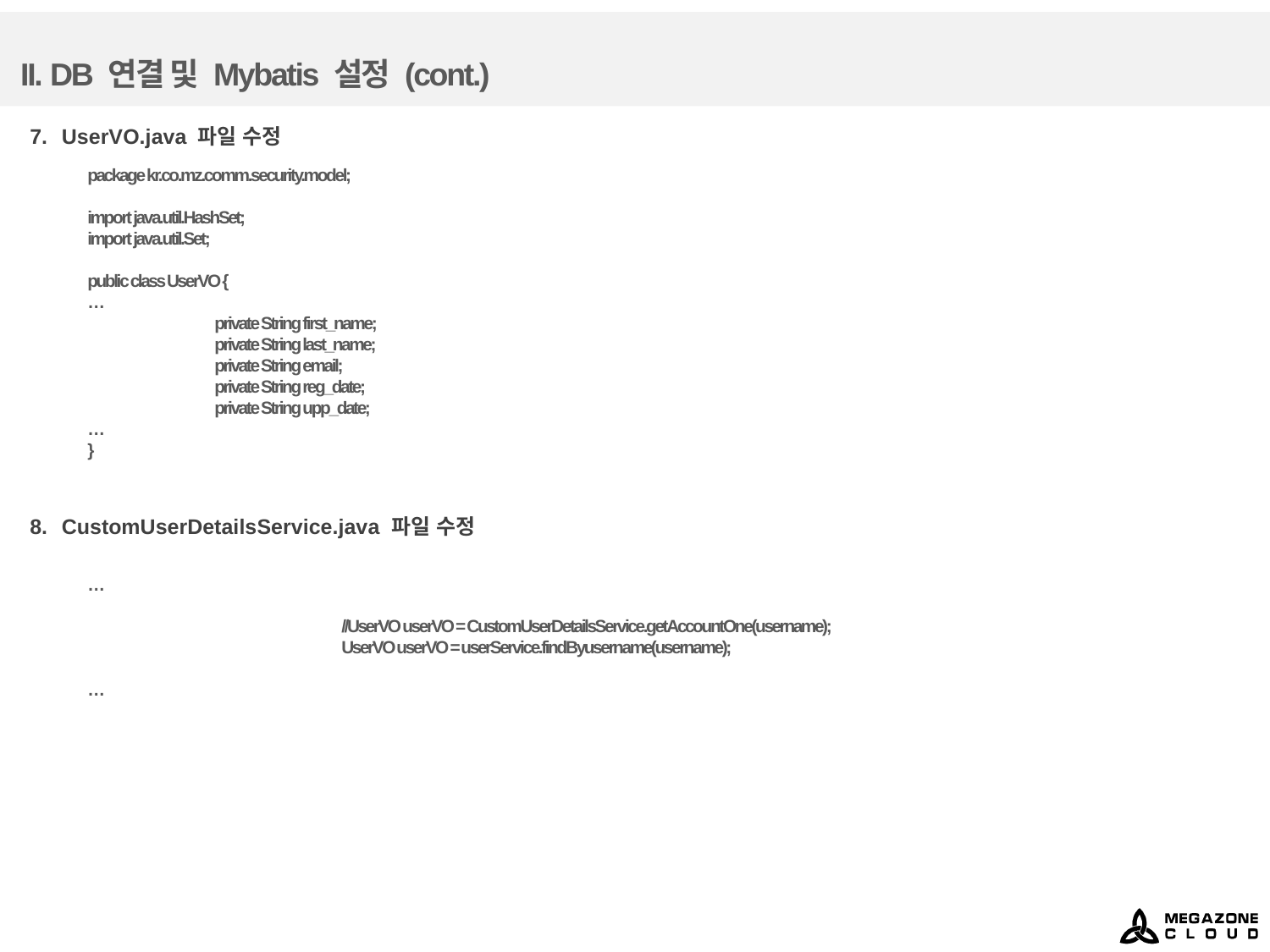

# II. DB 연결 및 Mybatis 설정 (cont.)
UserVO.java 파일 수정

package kr.co.mz.comm.security.model;

import java.util.HashSet;
import java.util.Set;

public class UserVO {
…
	private String first_name;
	private String last_name;
	private String email;
	private String reg_date;
	private String upp_date;
…
}
CustomUserDetailsService.java 파일 수정

…

		//UserVO userVO = CustomUserDetailsService.getAccountOne(username);
		UserVO userVO = userService.findByusername(username);

…